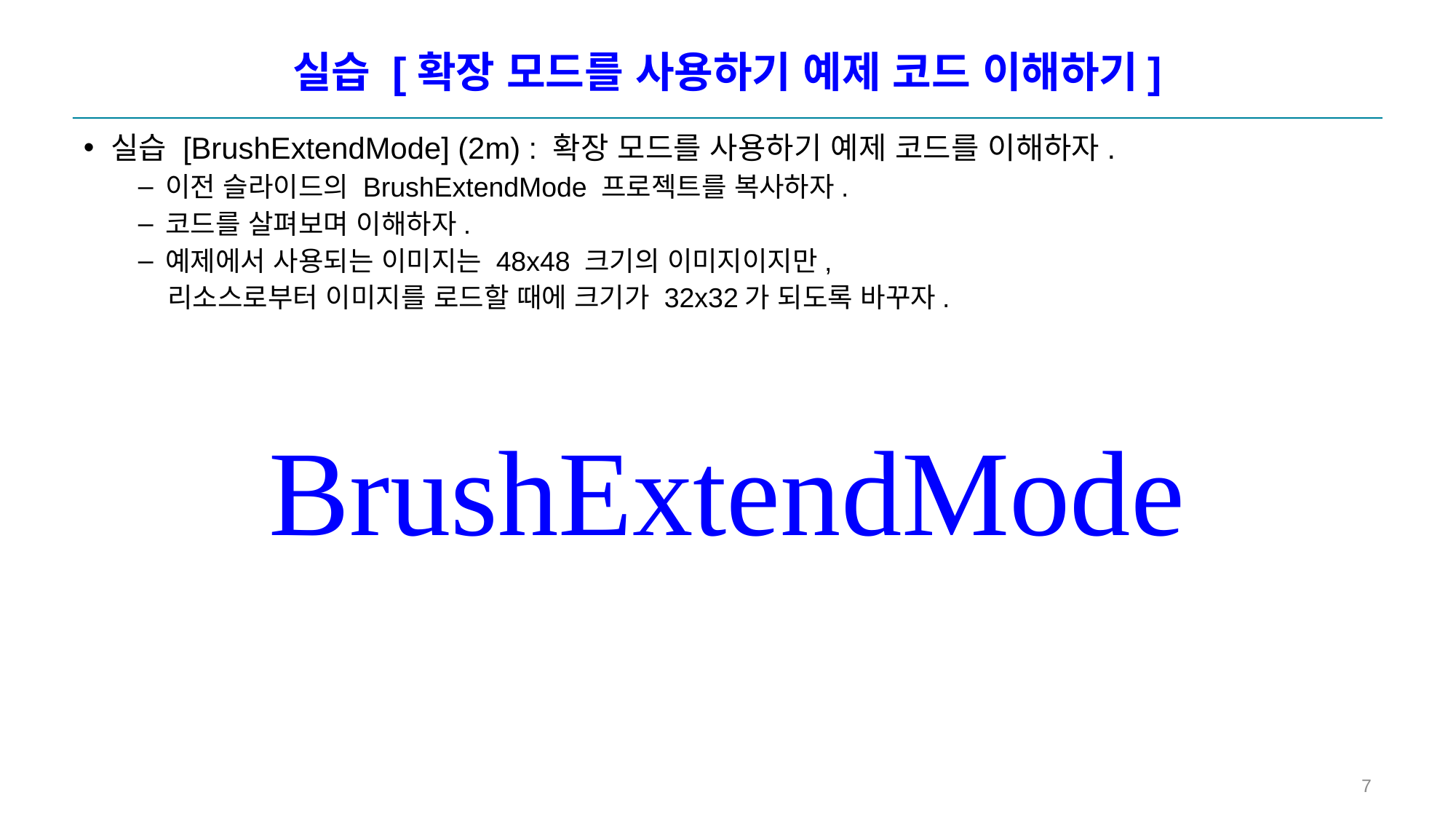

# 실습 [확장 모드를 사용하기 예제 코드 이해하기]
실습 [BrushExtendMode] (2m) : 확장 모드를 사용하기 예제 코드를 이해하자.
이전 슬라이드의 BrushExtendMode 프로젝트를 복사하자.
코드를 살펴보며 이해하자.
예제에서 사용되는 이미지는 48x48 크기의 이미지이지만,
   리소스로부터 이미지를 로드할 때에 크기가 32x32가 되도록 바꾸자.

BrushExtendMode
7